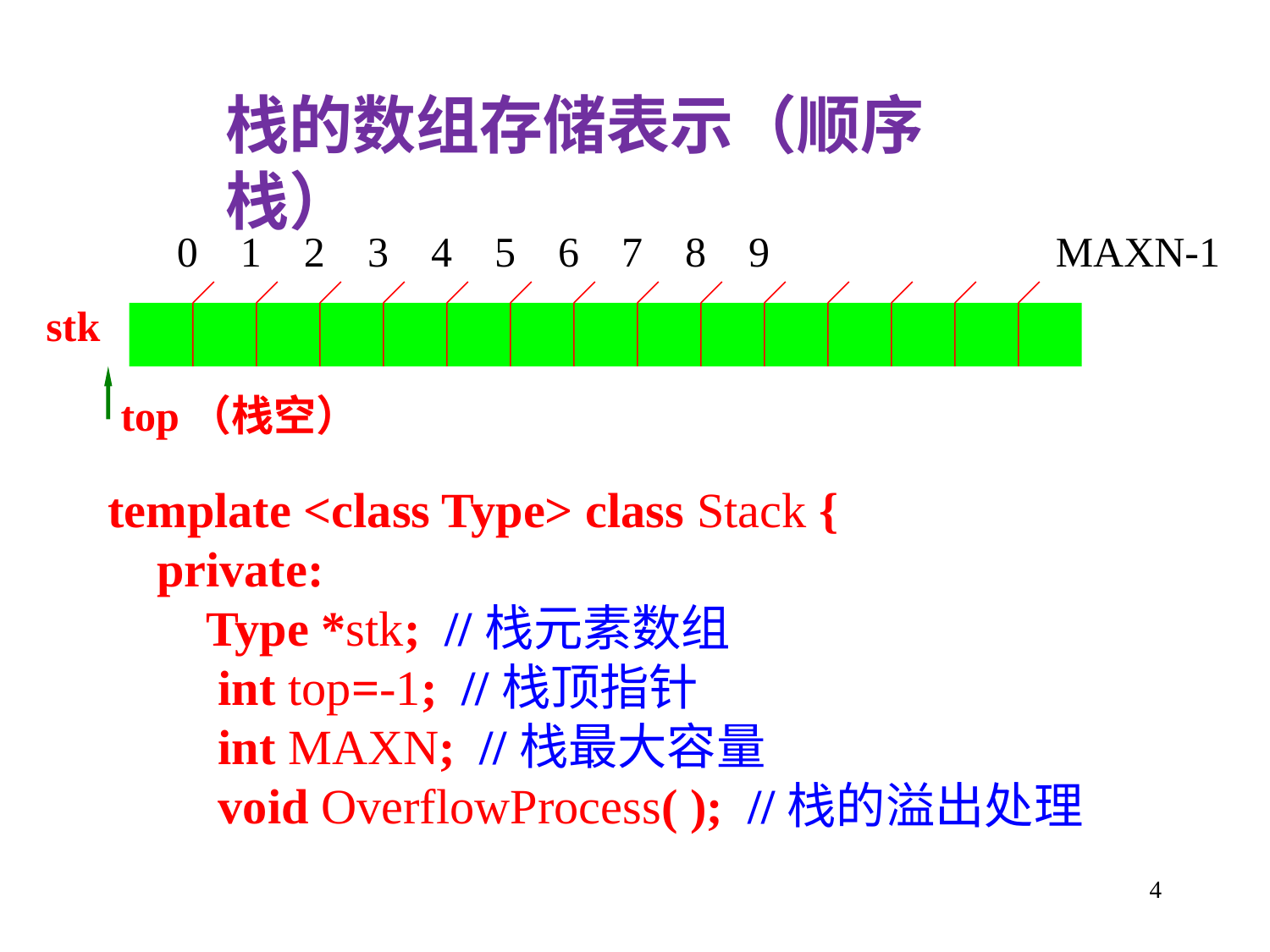

# 栈的数组存储表示（顺序栈）
 0    1    2    3    4    5    6    7    8    9                           MAXN-1

stk

top（栈空）
template <class Type> class Stack {
    private:
        Type *stk;  //栈元素数组
         int top=-1;  //栈顶指针
         int MAXN;  //栈最大容量
         void OverflowProcess( );  //栈的溢出处理
4